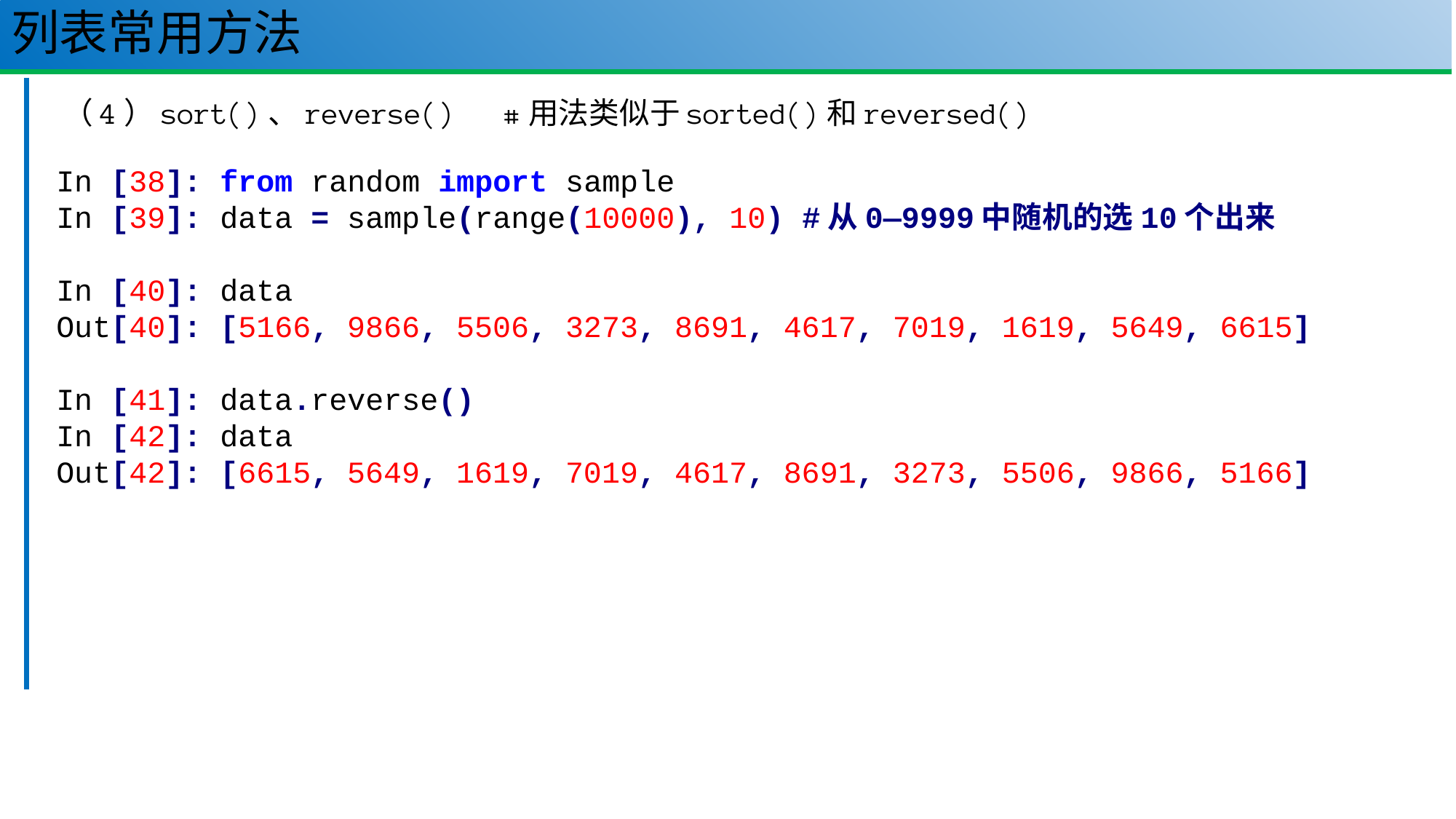

# 列表常用方法
24
（4）sort()、reverse()   #用法类似于sorted()和reversed()

In [38]: from random import sample
In [39]: data = sample(range(10000), 10) #从0—9999中随机的选10个出来

In [40]: data
Out[40]: [5166, 9866, 5506, 3273, 8691, 4617, 7019, 1619, 5649, 6615]

In [41]: data.reverse()
In [42]: data
Out[42]: [6615, 5649, 1619, 7019, 4617, 8691, 3273, 5506, 9866, 5166]